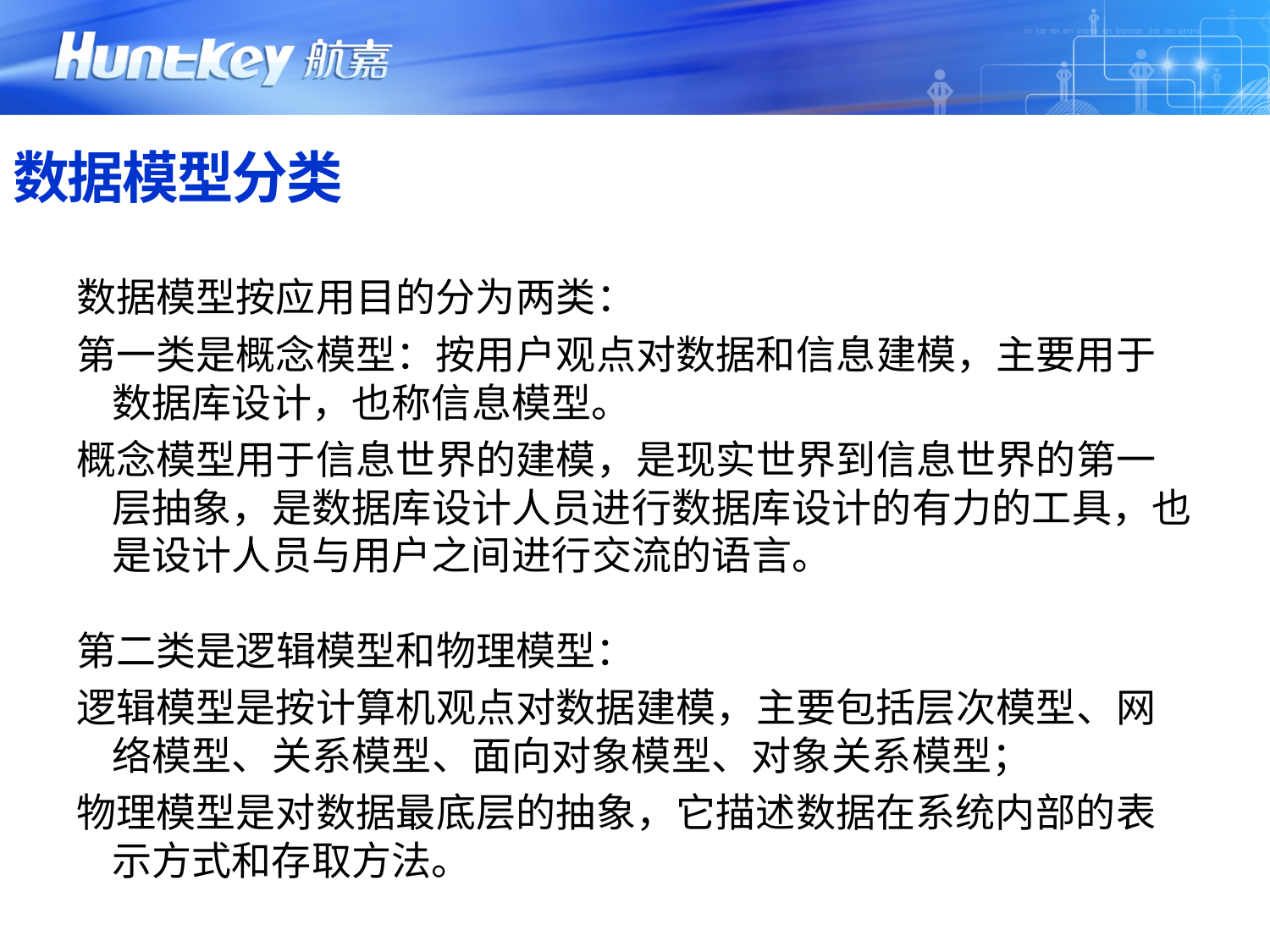

# 数据模型分类
数据模型按应用目的分为两类：
第一类是概念模型：按用户观点对数据和信息建模，主要用于数据库设计，也称信息模型。
概念模型用于信息世界的建模，是现实世界到信息世界的第一层抽象，是数据库设计人员进行数据库设计的有力的工具，也是设计人员与用户之间进行交流的语言。

第二类是逻辑模型和物理模型：
逻辑模型是按计算机观点对数据建模，主要包括层次模型、网络模型、关系模型、面向对象模型、对象关系模型；
物理模型是对数据最底层的抽象，它描述数据在系统内部的表示方式和存取方法。